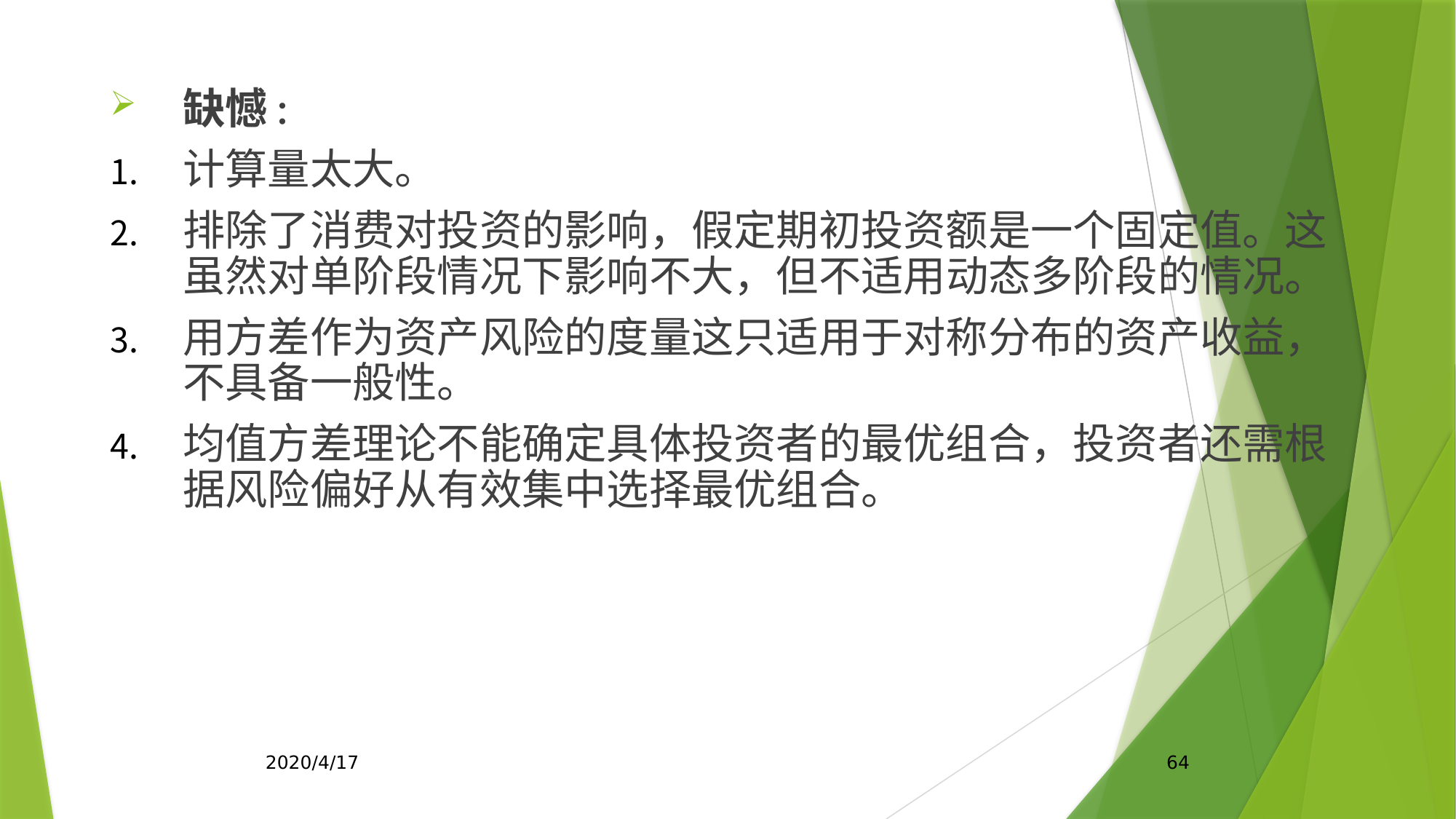

缺憾:
计算量太大。
排除了消费对投资的影响，假定期初投资额是一个固定值。这虽然对单阶段情况下影响不大，但不适用动态多阶段的情况。
用方差作为资产风险的度量这只适用于对称分布的资产收益，不具备一般性。
均值方差理论不能确定具体投资者的最优组合，投资者还需根据风险偏好从有效集中选择最优组合。
2020/4/17
64